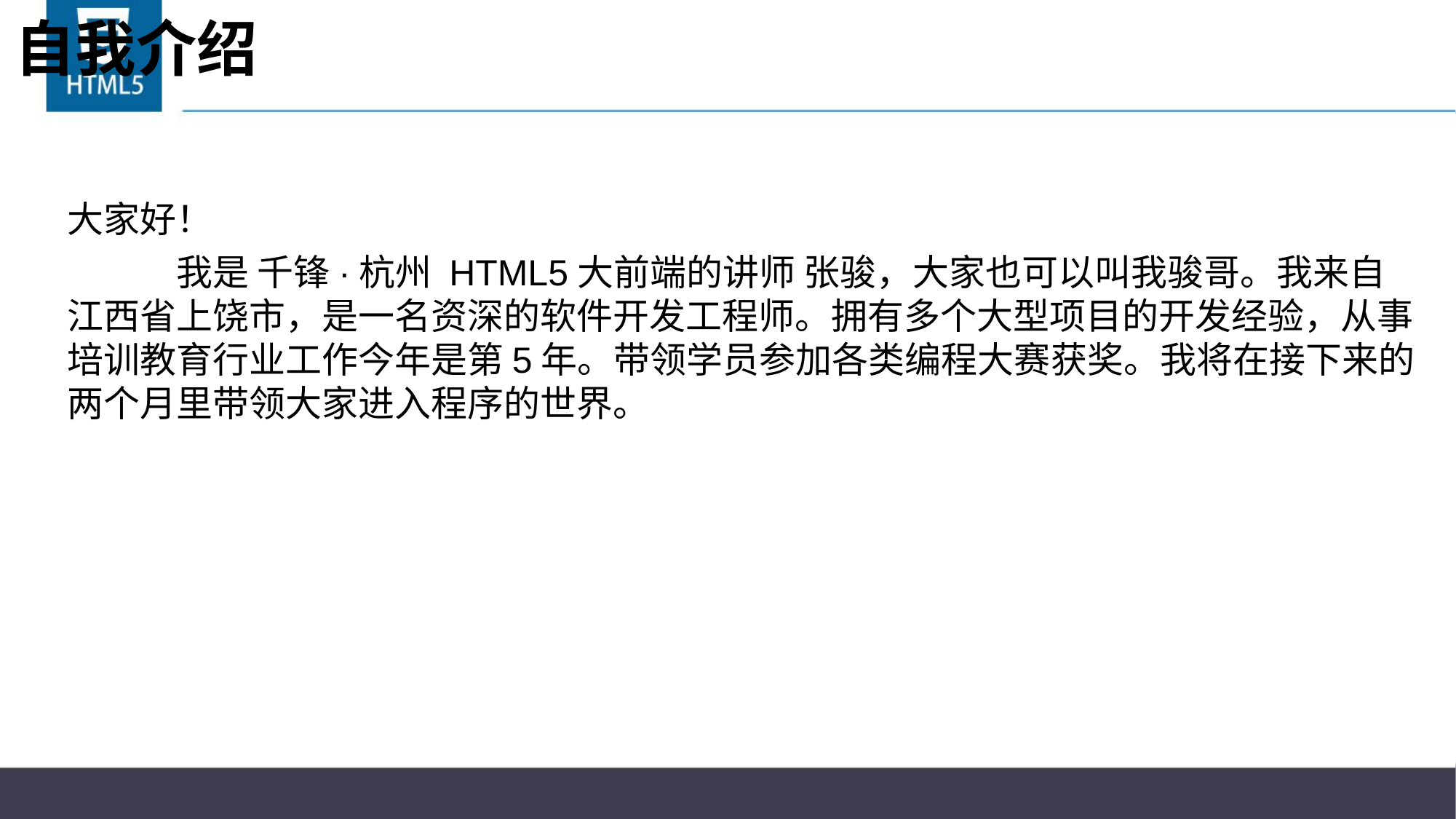

# 自我介绍
大家好！
	我是 千锋·杭州 HTML5大前端的讲师 张骏，大家也可以叫我骏哥。我来自江西省上饶市，是一名资深的软件开发工程师。拥有多个大型项目的开发经验，从事培训教育行业工作今年是第5年。带领学员参加各类编程大赛获奖。我将在接下来的两个月里带领大家进入程序的世界。